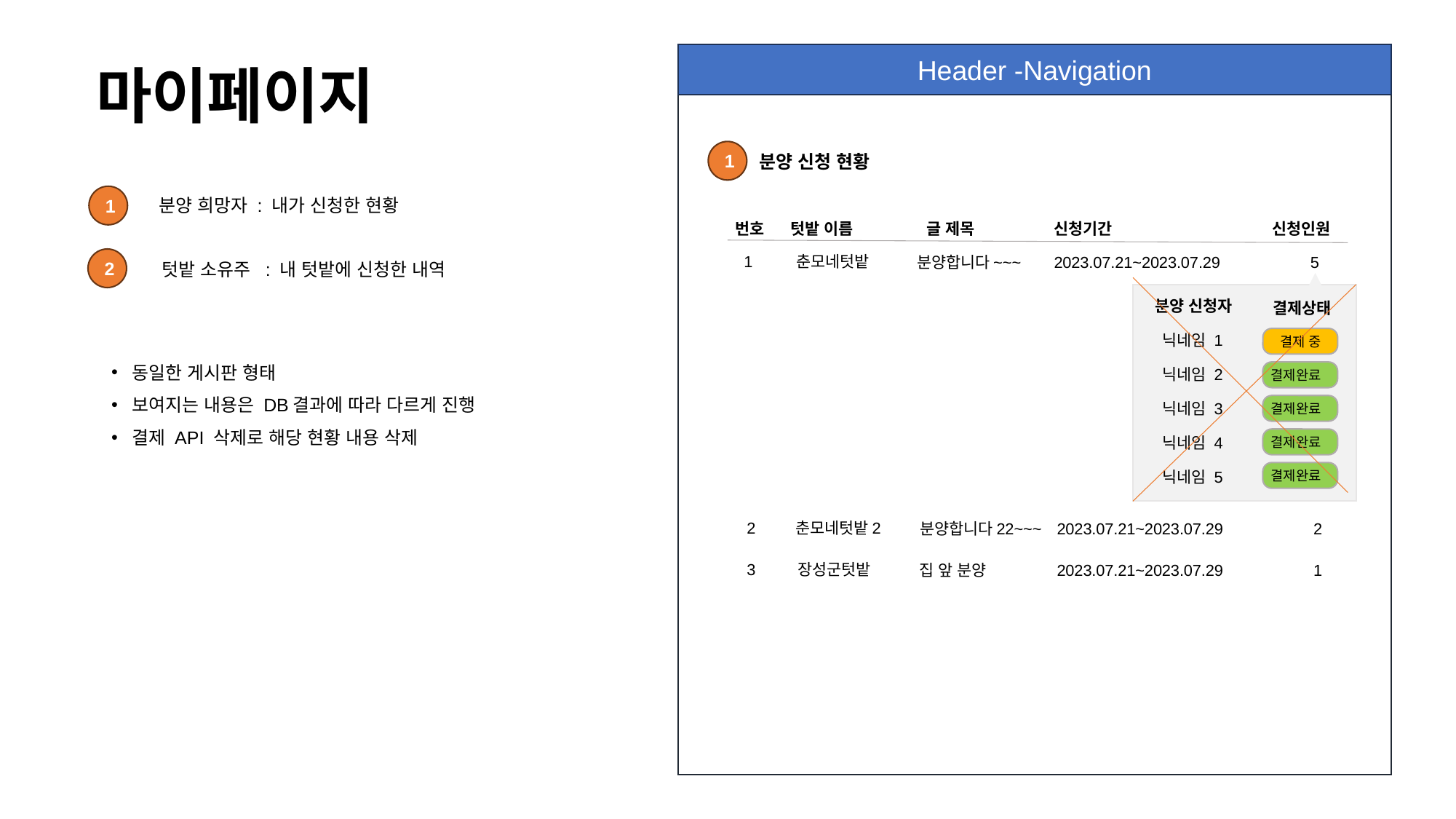

Header -Navigation
마이페이지

1
분양 신청 현황
1
분양 희망자 : 내가 신청한 현황
번호
신청인원
신청기간
글 제목
텃밭 이름
1
춘모네텃밭
분양합니다~~~
2023.07.21~2023.07.29
5
2
텃밭 소유주  : 내 텃밭에 신청한 내역

분양 신청자
결제상태
닉네임 1
결제 중

동일한 게시판 형태
보여지는 내용은 DB결과에 따라 다르게 진행
결제 API 삭제로 해당 현황 내용 삭제
닉네임 2
결제완료

닉네임 3
결제완료

닉네임 4
결제완료

닉네임 5
결제완료

2
춘모네텃밭2
분양합니다22~~~
2023.07.21~2023.07.29
2
3
장성군텃밭
집 앞 분양
2023.07.21~2023.07.29
1
등록